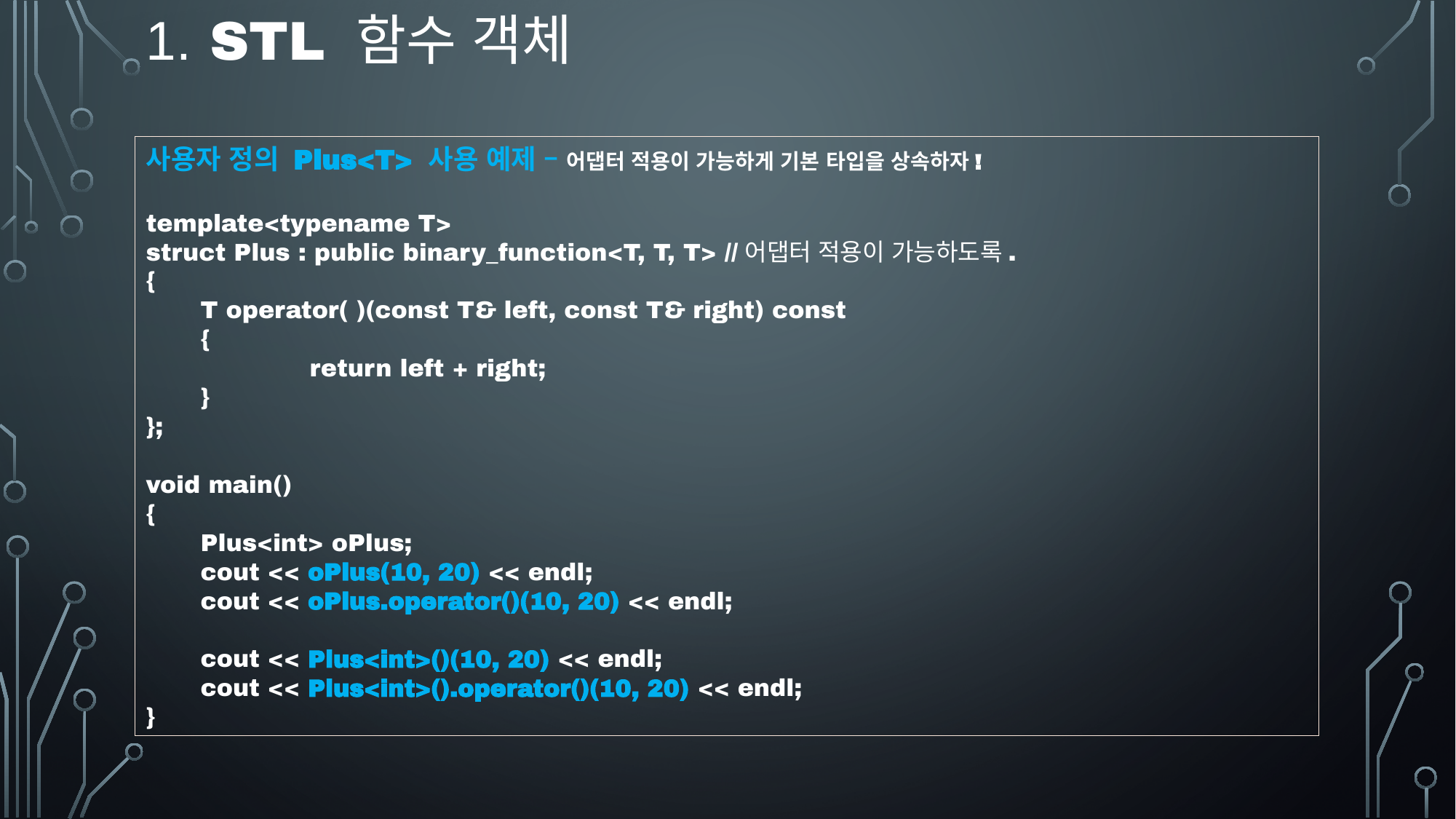

# 1. STL 함수 객체
사용자 정의 Plus<T> 사용 예제 – 어댑터 적용이 가능하게 기본 타입을 상속하자!

template<typename T>
struct Plus : public binary_function<T, T, T> //어댑터 적용이 가능하도록.
{
T operator( )(const T& left, const T& right) const
{
	return left + right;
}
};

void main()
{
Plus<int> oPlus;
cout << oPlus(10, 20) << endl;
cout << oPlus.operator()(10, 20) << endl;

cout << Plus<int>()(10, 20) << endl;
cout << Plus<int>().operator()(10, 20) << endl;
}